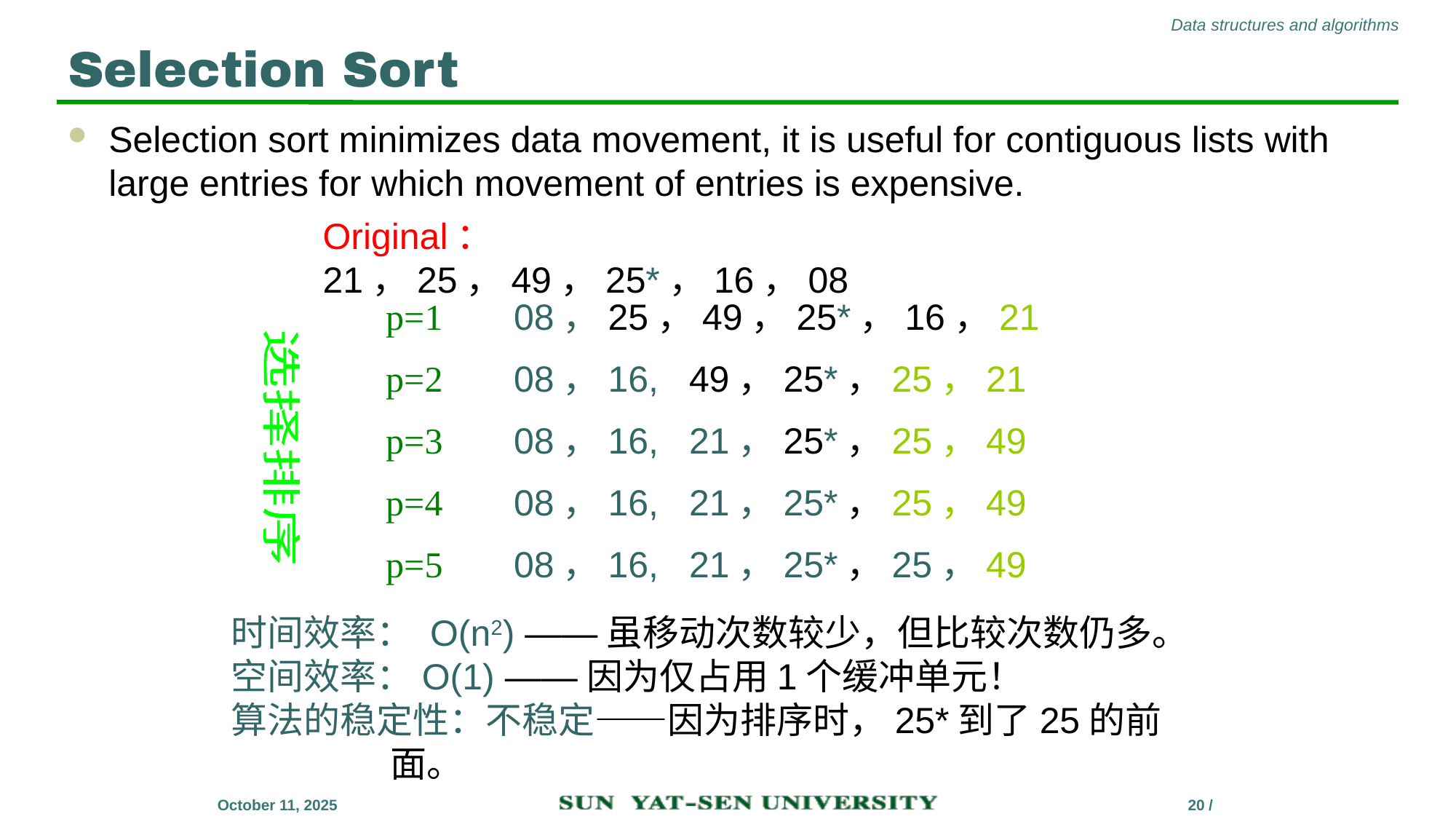

# Selection Sort
Selection sort minimizes data movement, it is useful for contiguous lists with large entries for which movement of entries is expensive.
Original： 21，25，49，25*，16，08
p=1
p=2
p=3
p=4
p=5
08，25，49，25*，16，21
08，16,   49，25*，25，21
08，16,   21，25*，25，49
08，16,   21，25*，25，49
08，16,   21，25*，25，49
选择排序
时间效率： O(n2) ——虽移动次数较少，但比较次数仍多。
空间效率：O(1) ——因为仅占用1个缓冲单元！
算法的稳定性：不稳定——因为排序时，25*到了25的前面。